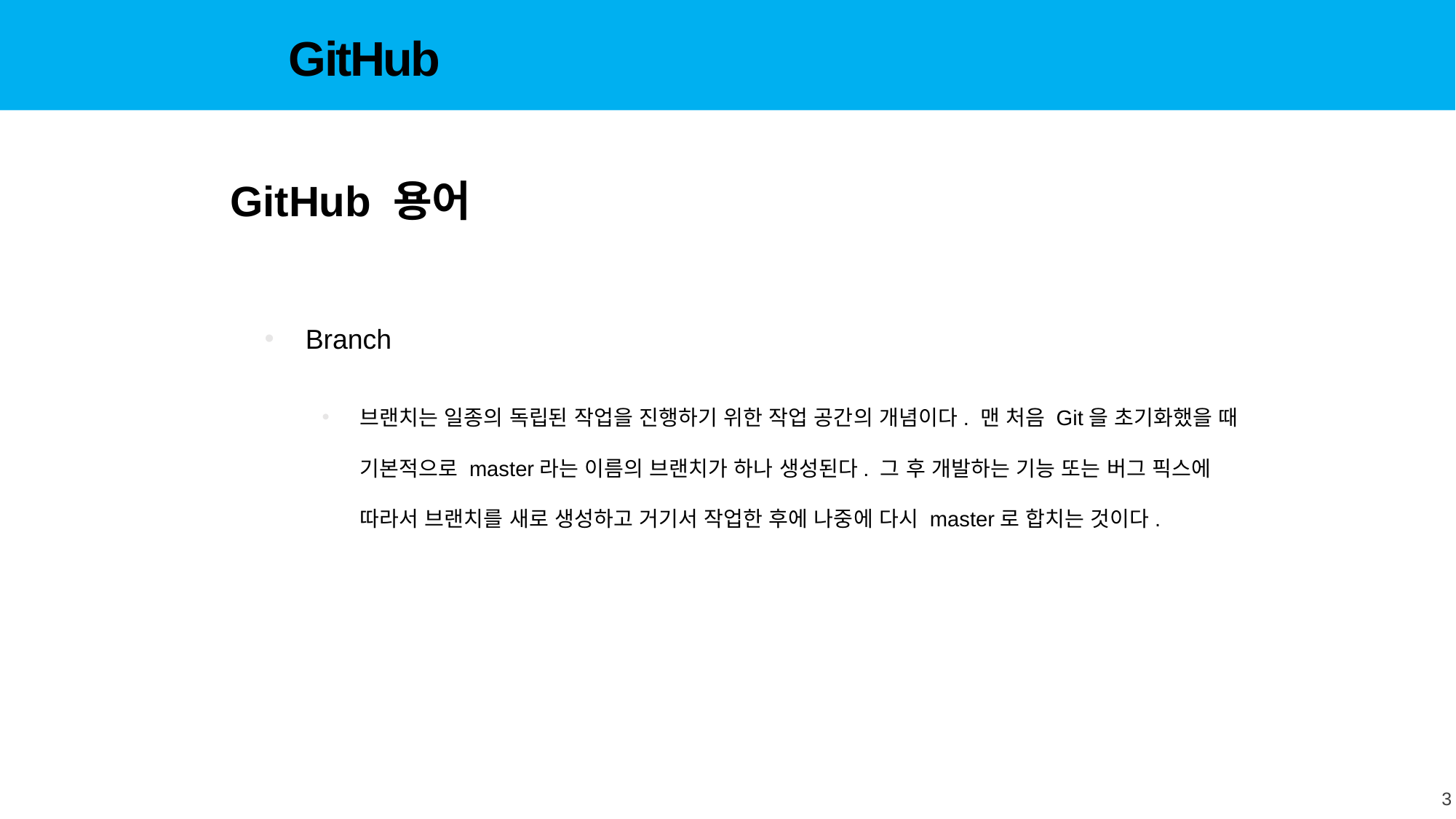

GitHub
GitHub 용어
Branch
브랜치는 일종의 독립된 작업을 진행하기 위한 작업 공간의 개념이다. 맨 처음 Git을 초기화했을 때 기본적으로 master라는 이름의 브랜치가 하나 생성된다. 그 후 개발하는 기능 또는 버그 픽스에 따라서 브랜치를 새로 생성하고 거기서 작업한 후에 나중에 다시 master로 합치는 것이다.